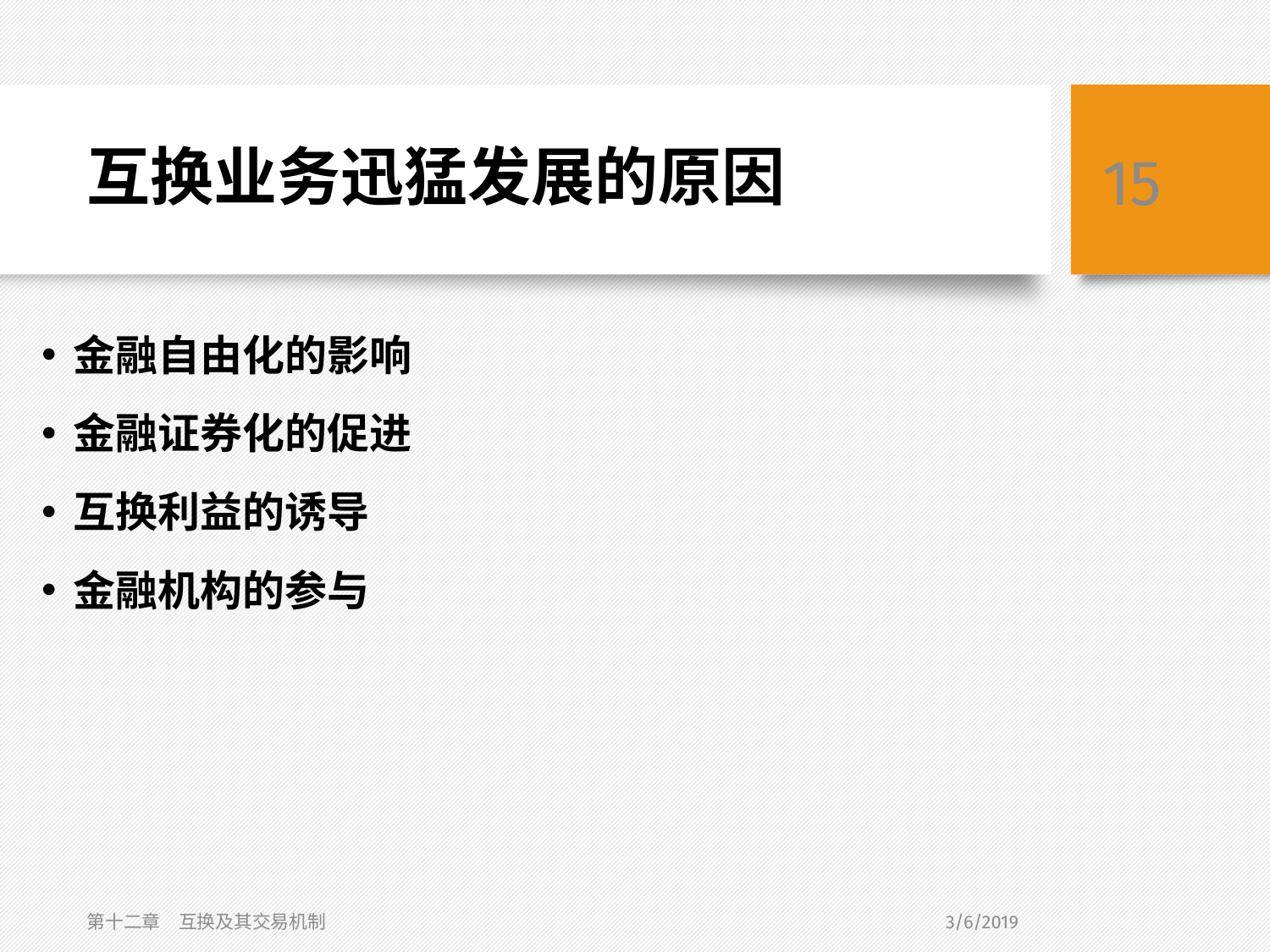

# 互换业务迅猛发展的原因
15
金融自由化的影响
金融证券化的促进
互换利益的诱导
金融机构的参与

3/6/2019
第十二章　互换及其交易机制